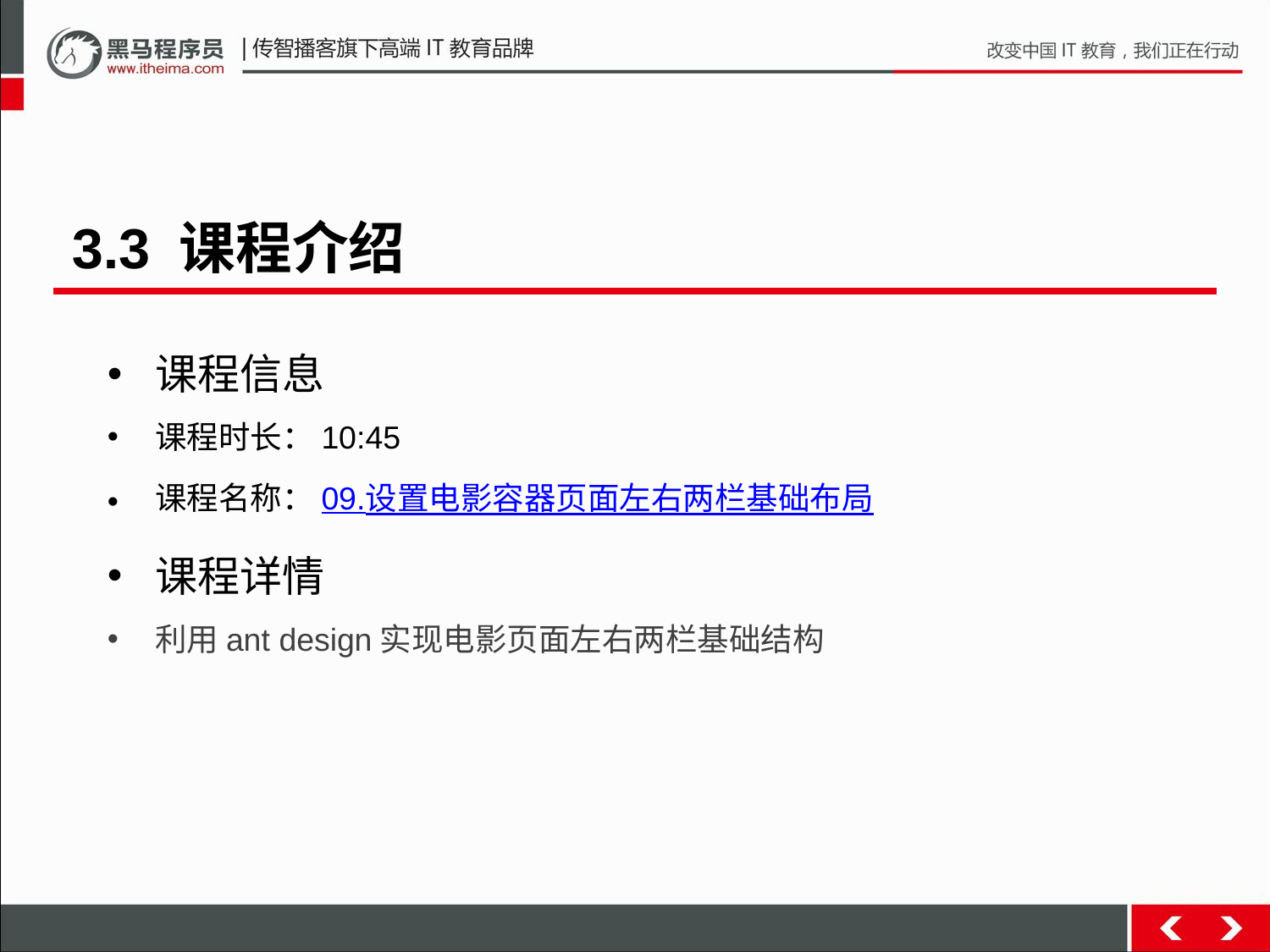

3.3 课程介绍
课程信息
课程时长：10:45
课程名称：09.设置电影容器页面左右两栏基础布局
课程详情
利用ant design实现电影页面左右两栏基础结构